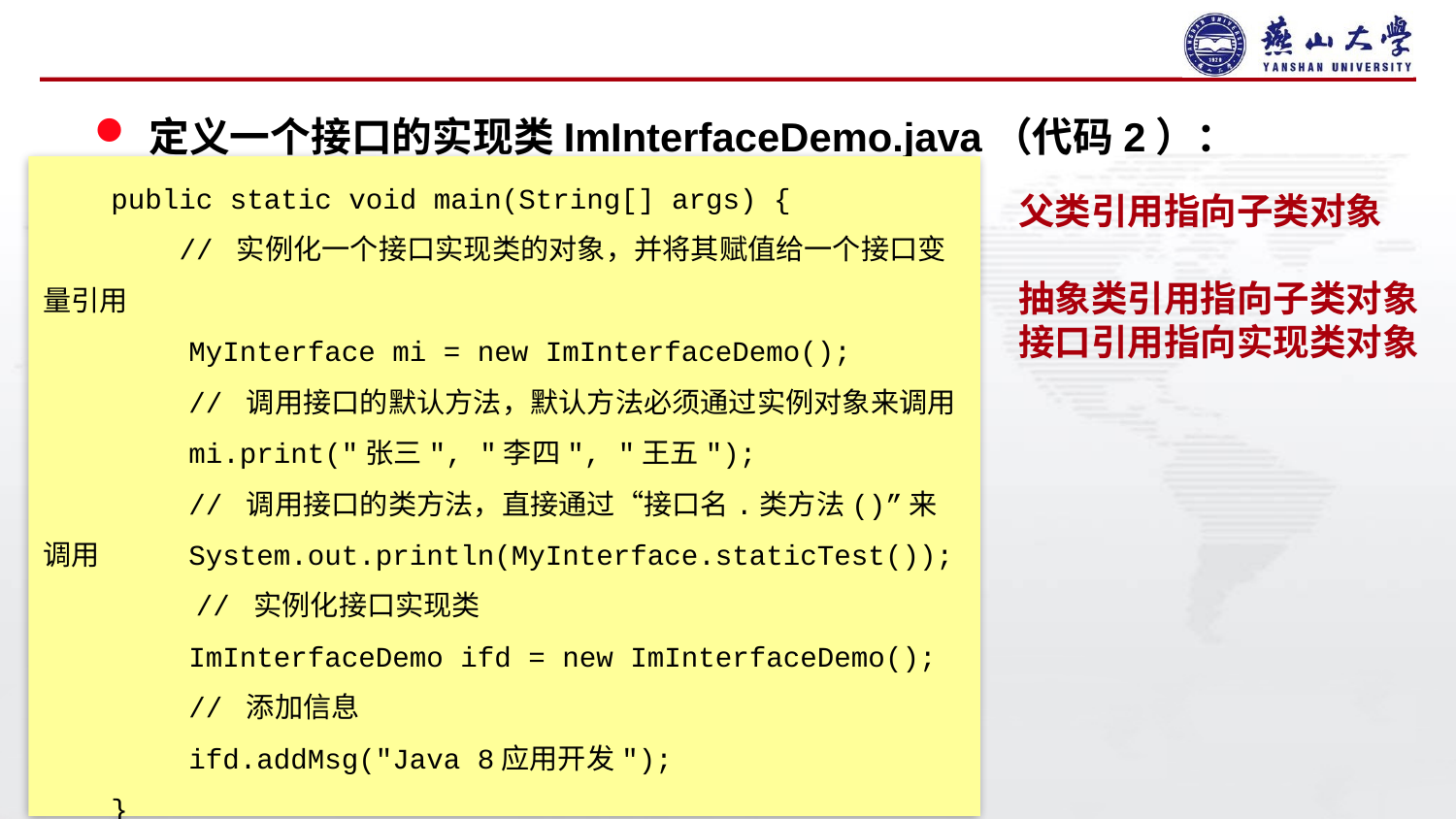

#
定义一个接口的实现类ImInterfaceDemo.java（代码2）：

    public static void main(String[] args) {
        // 实例化一个接口实现类的对象，并将其赋值给一个接口变量引用
	MyInterface mi = new ImInterfaceDemo();
	// 调用接口的默认方法，默认方法必须通过实例对象来调用
	mi.print("张三", "李四", "王五");
	// 调用接口的类方法，直接通过“接口名.类方法()”来调用	System.out.println(MyInterface.staticTest());
         // 实例化接口实现类
	ImInterfaceDemo ifd = new ImInterfaceDemo();
	// 添加信息
	ifd.addMsg("Java 8应用开发");
    }
}
父类引用指向子类对象

抽象类引用指向子类对象
接口引用指向实现类对象